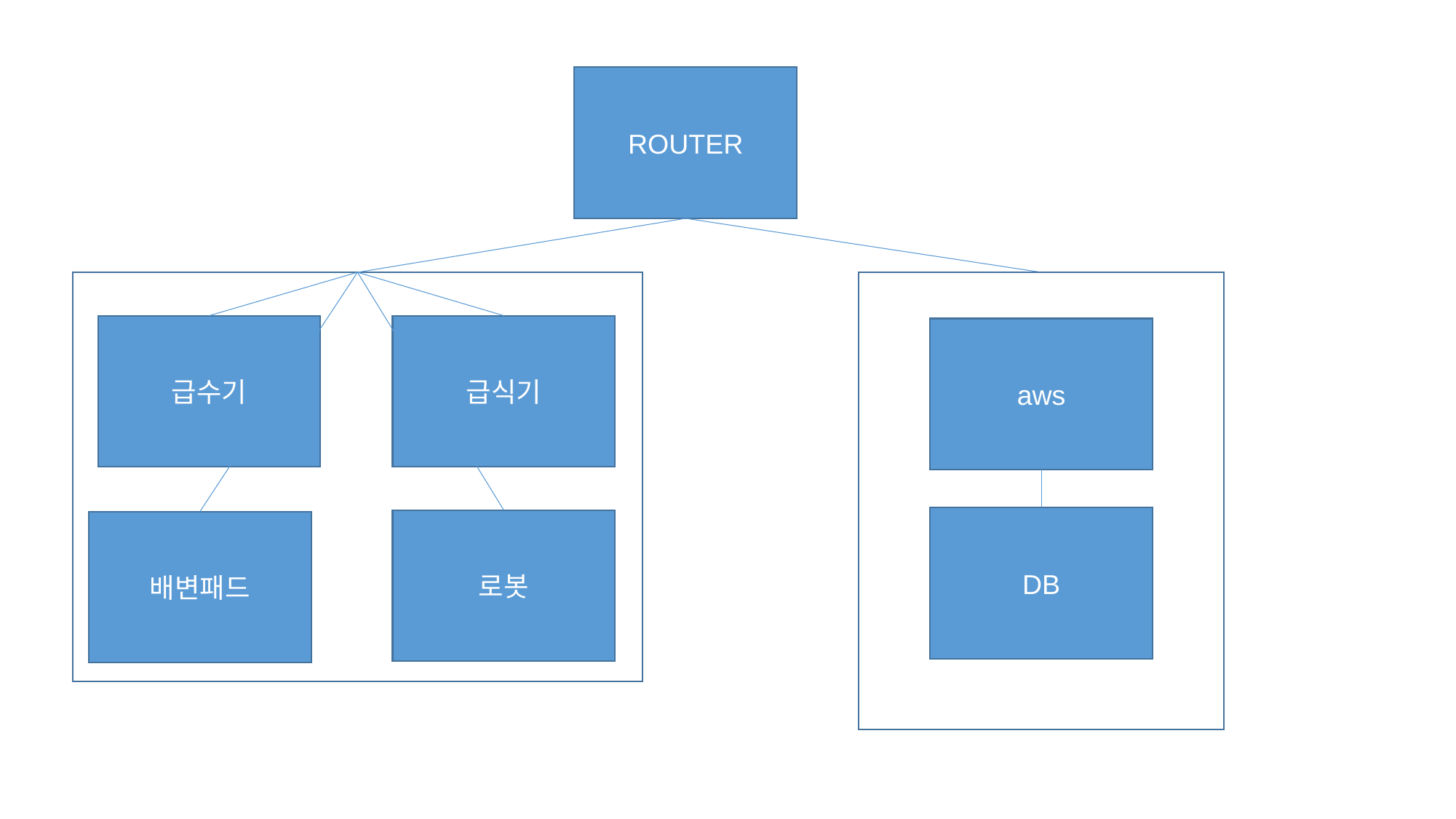

ROUTER

급수기
급식기
aws
DB
로봇
배변패드